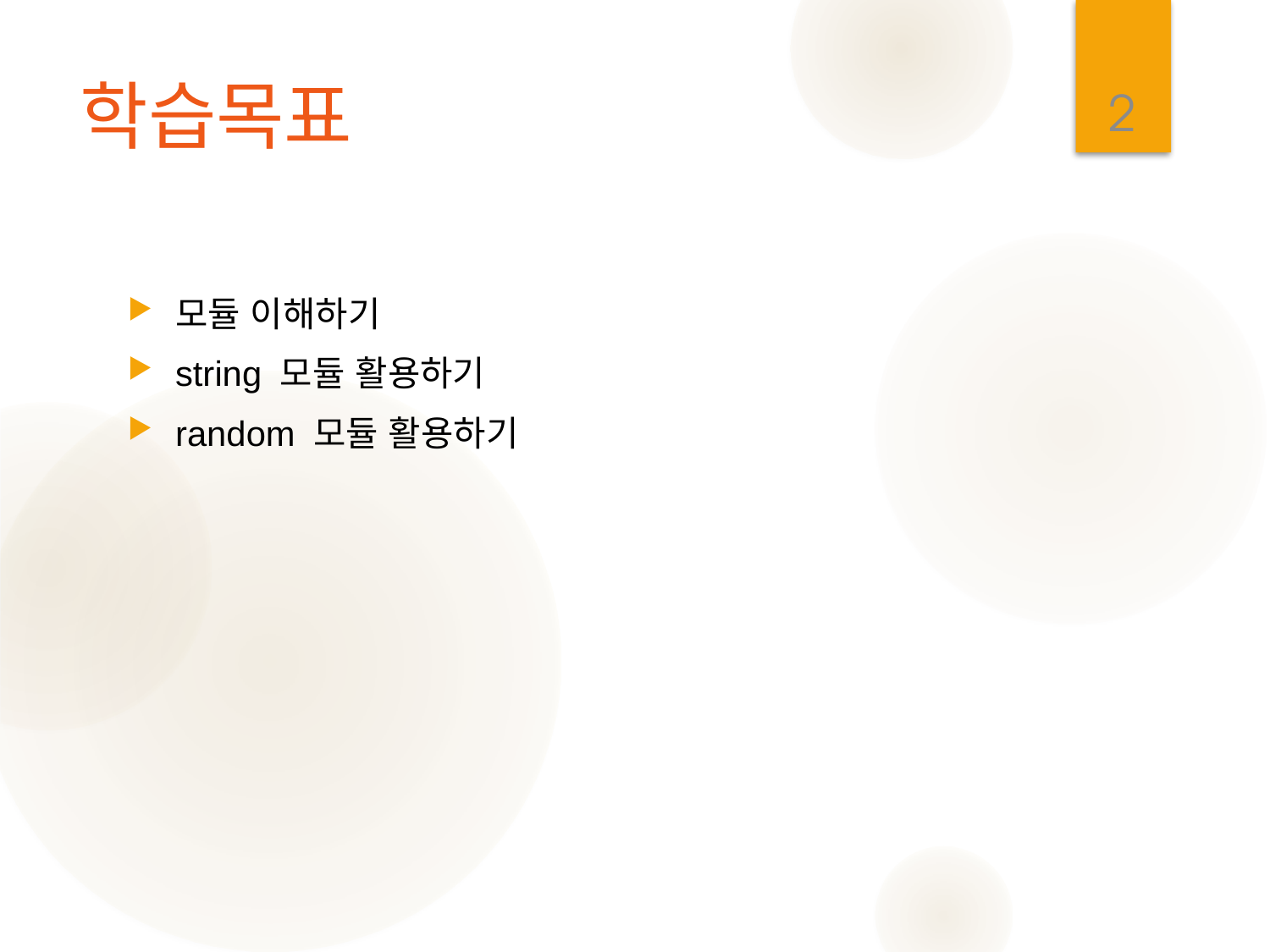

2
# 학습목표
모듈 이해하기
string 모듈 활용하기
random 모듈 활용하기